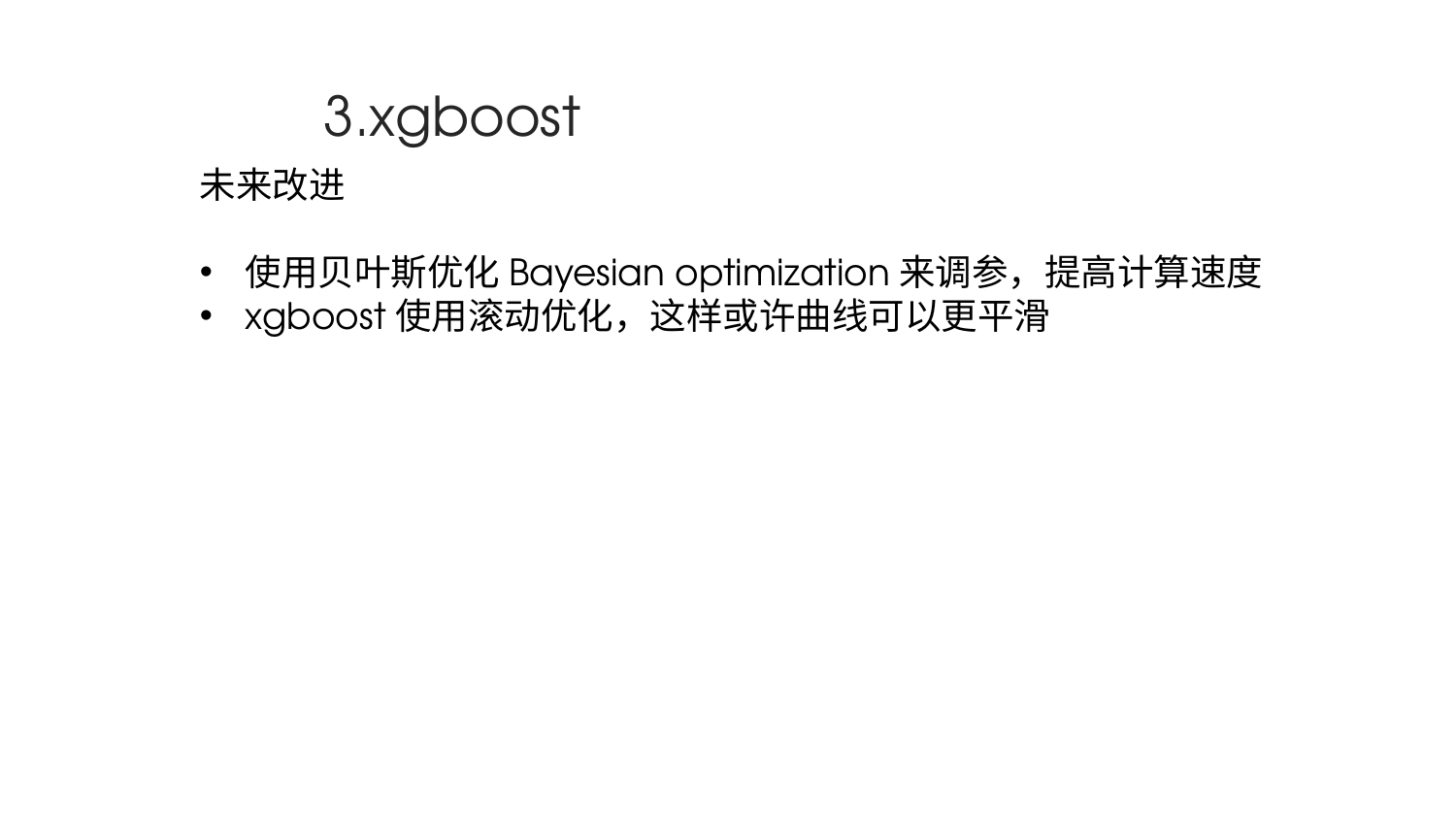

# 3.xgboost
未来改进

使用贝叶斯优化Bayesian optimization来调参，提高计算速度
xgboost使用滚动优化，这样或许曲线可以更平滑